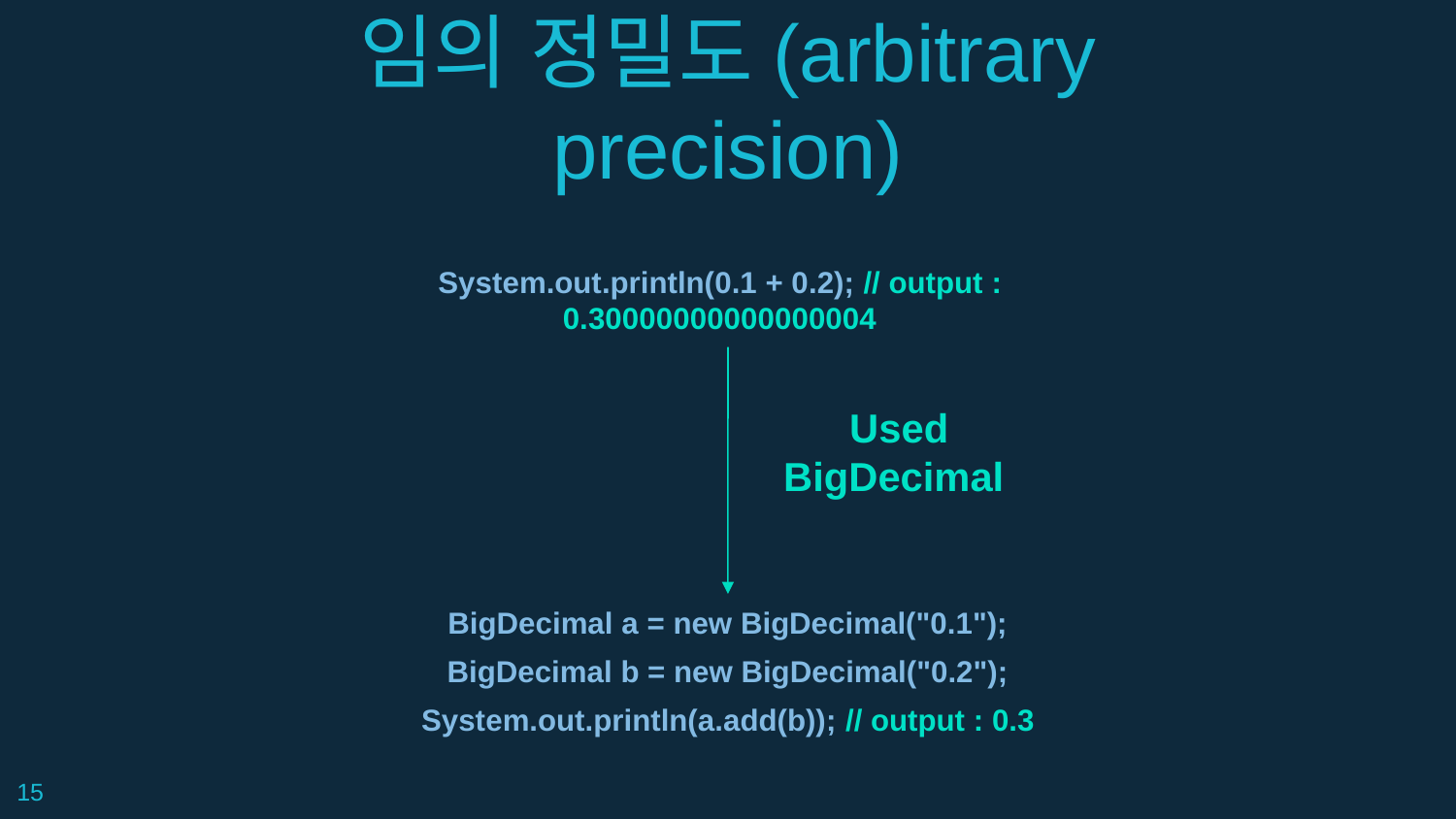

임의 정밀도(arbitrary precision)
System.out.println(0.1 + 0.2); // output : 0.30000000000000004
Used BigDecimal
BigDecimal a = new BigDecimal("0.1");
BigDecimal b = new BigDecimal("0.2");
System.out.println(a.add(b)); // output : 0.3
15